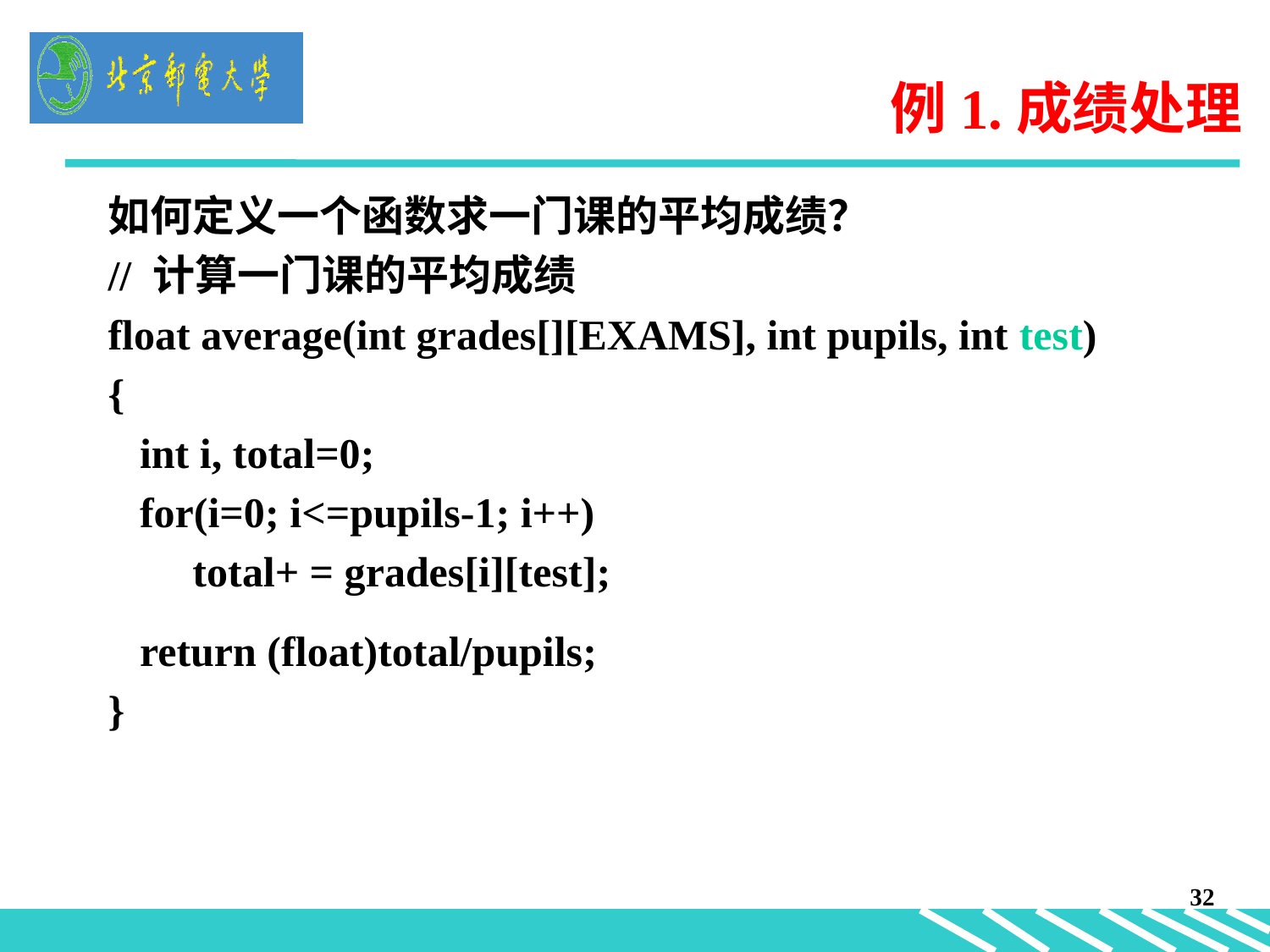

# 例1.成绩处理
如何定义一个函数求一门课的平均成绩？
// 计算一门课的平均成绩
float average(int grades[][EXAMS], int pupils, int test)
{
   int i, total=0;
   for(i=0; i<=pupils-1; i++)
        total+ = grades[i][test];

   return (float)total/pupils;
}
32